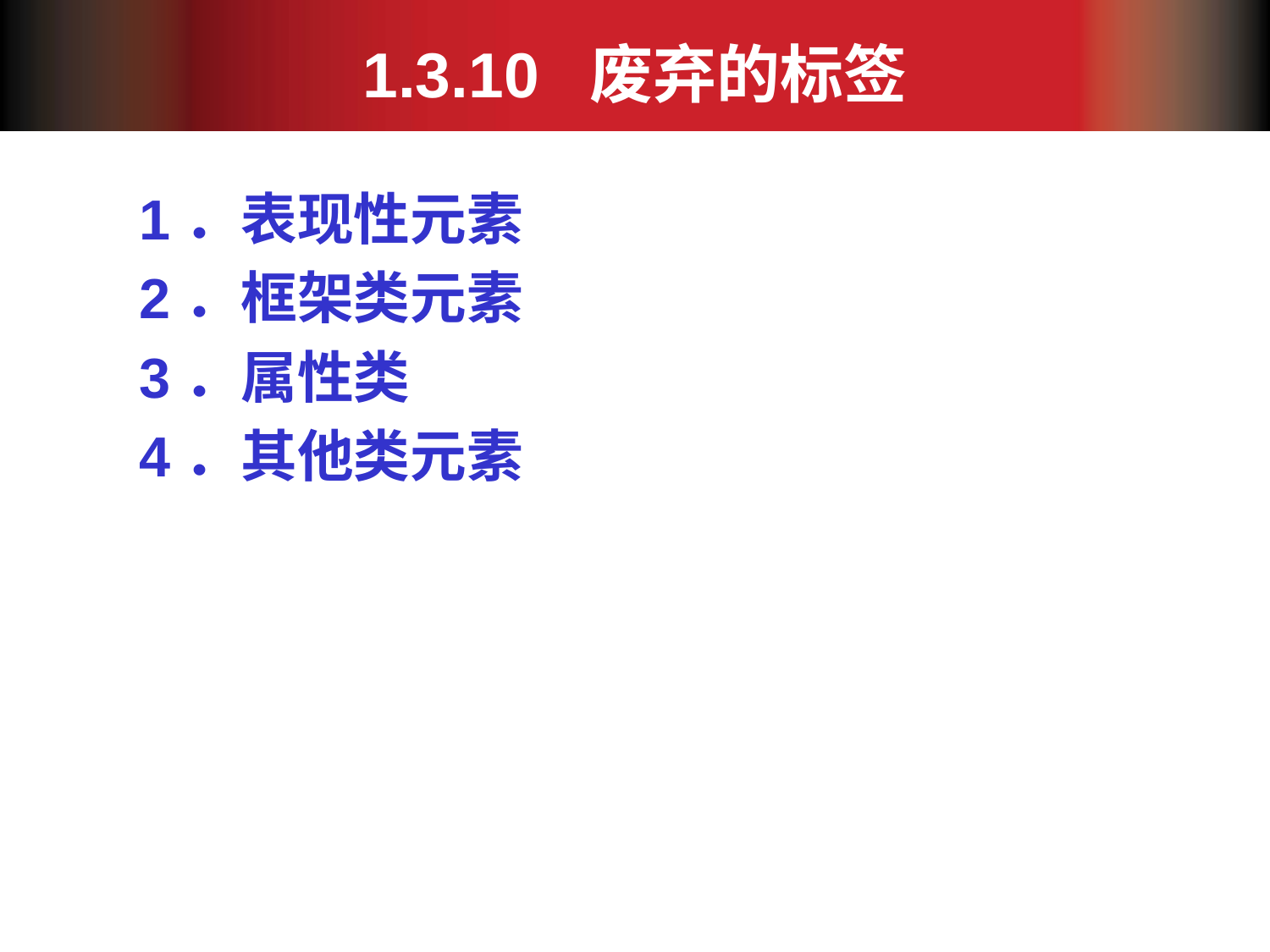

# 1.3.10  废弃的标签
1．表现性元素
2．框架类元素
3．属性类
4．其他类元素